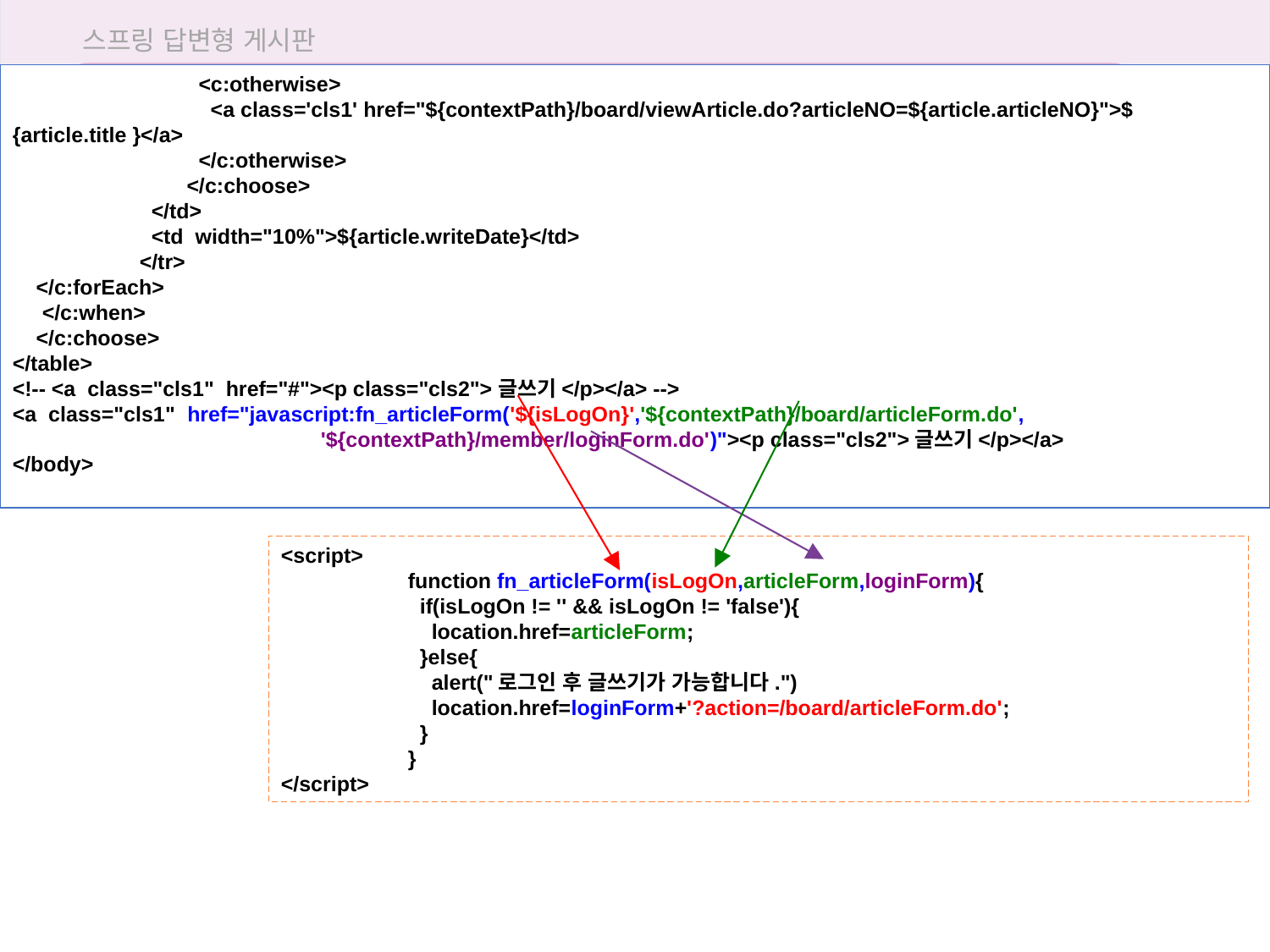

스프링 답변형 게시판
	          <c:otherwise>
	            <a class='cls1' href="${contextPath}/board/viewArticle.do?articleNO=${article.articleNO}">${article.title }</a>
	          </c:otherwise>
	        </c:choose>
	  </td>
	  <td  width="10%">${article.writeDate}</td>
	</tr>
    </c:forEach>
     </c:when>
    </c:choose>
</table>
<!-- <a  class="cls1"  href="#"><p class="cls2">글쓰기</p></a> -->
<a  class="cls1"  href="javascript:fn_articleForm('${isLogOn}','${contextPath}/board/articleForm.do',
                                                    '${contextPath}/member/loginForm.do')"><p class="cls2">글쓰기</p></a>
</body>

<script>
	function fn_articleForm(isLogOn,articleForm,loginForm){
	  if(isLogOn != '' && isLogOn != 'false'){
	    location.href=articleForm;
	  }else{
	    alert("로그인 후 글쓰기가 가능합니다.")
	    location.href=loginForm+'?action=/board/articleForm.do';
	  }
	}
</script>